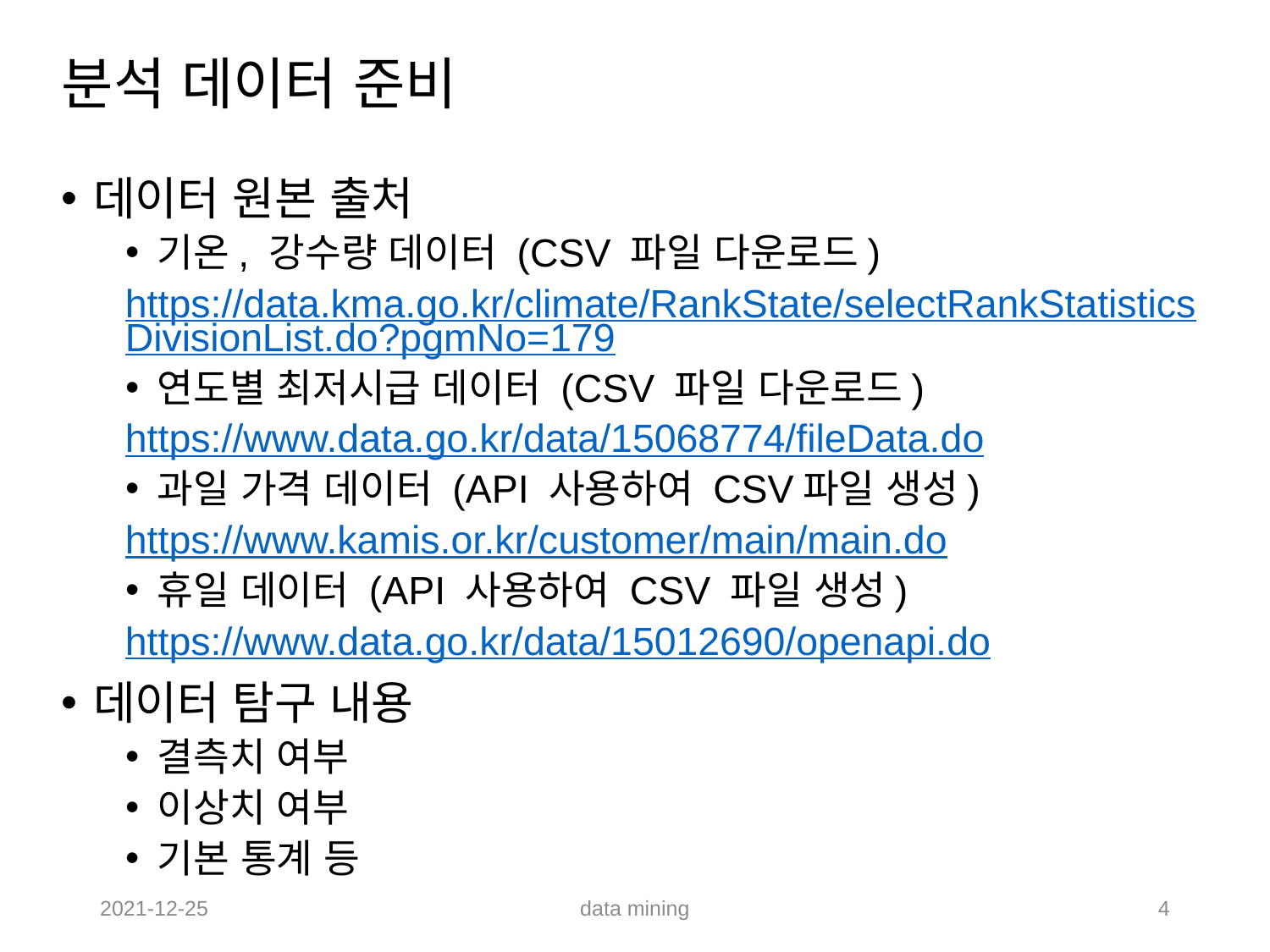

# 분석 데이터 준비
데이터 원본 출처
기온, 강수량 데이터 (CSV 파일 다운로드)
https://data.kma.go.kr/climate/RankState/selectRankStatisticsDivisionList.do?pgmNo=179
연도별 최저시급 데이터 (CSV 파일 다운로드)
https://www.data.go.kr/data/15068774/fileData.do
과일 가격 데이터 (API 사용하여 CSV파일 생성)
https://www.kamis.or.kr/customer/main/main.do
휴일 데이터 (API 사용하여 CSV 파일 생성)
https://www.data.go.kr/data/15012690/openapi.do
데이터 탐구 내용
결측치 여부
이상치 여부
기본 통계 등

2021-12-25
data mining
4